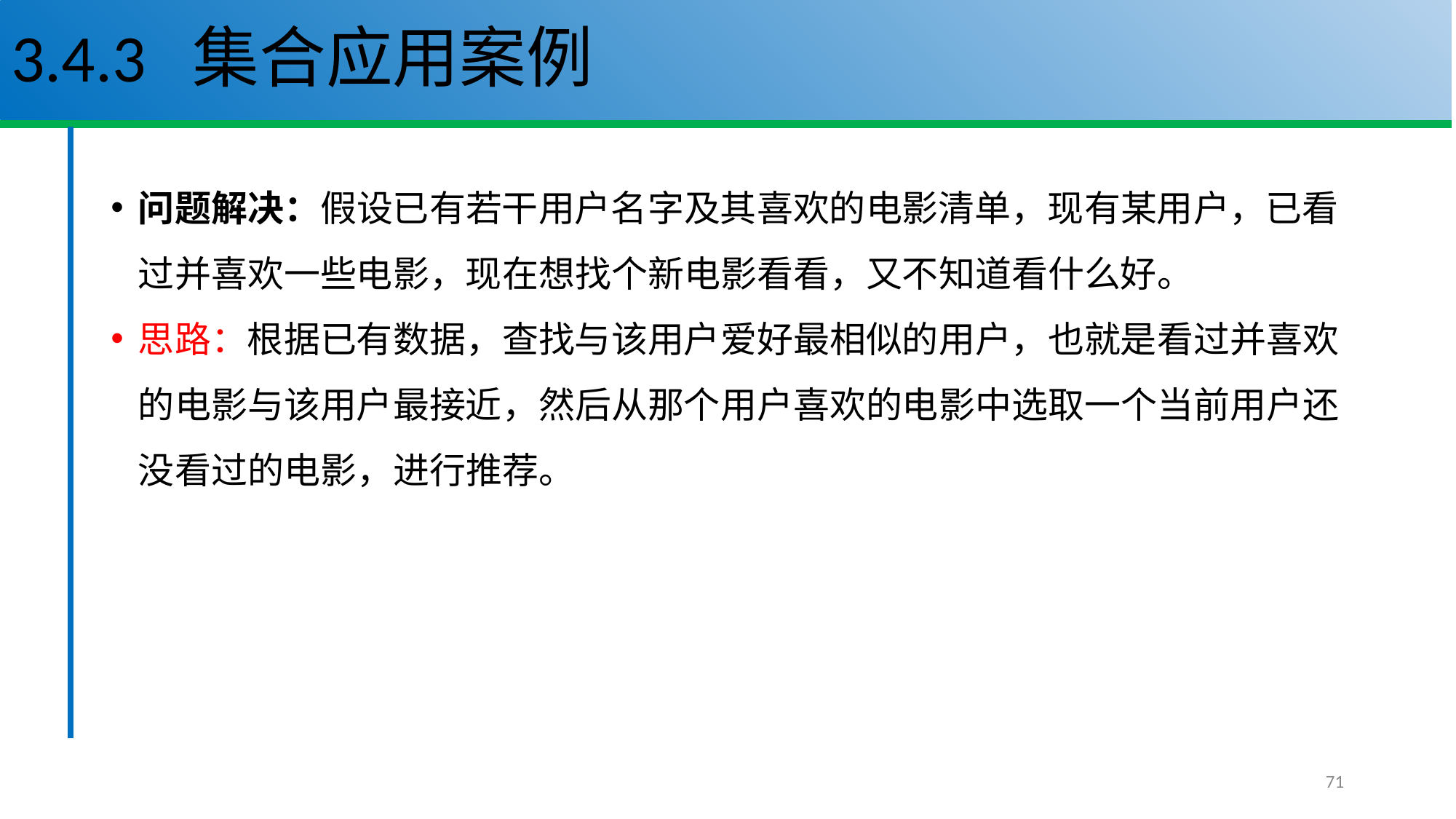

# 3.4.3  集合应用案例
问题解决：假设已有若干用户名字及其喜欢的电影清单，现有某用户，已看过并喜欢一些电影，现在想找个新电影看看，又不知道看什么好。
思路：根据已有数据，查找与该用户爱好最相似的用户，也就是看过并喜欢的电影与该用户最接近，然后从那个用户喜欢的电影中选取一个当前用户还没看过的电影，进行推荐。
71